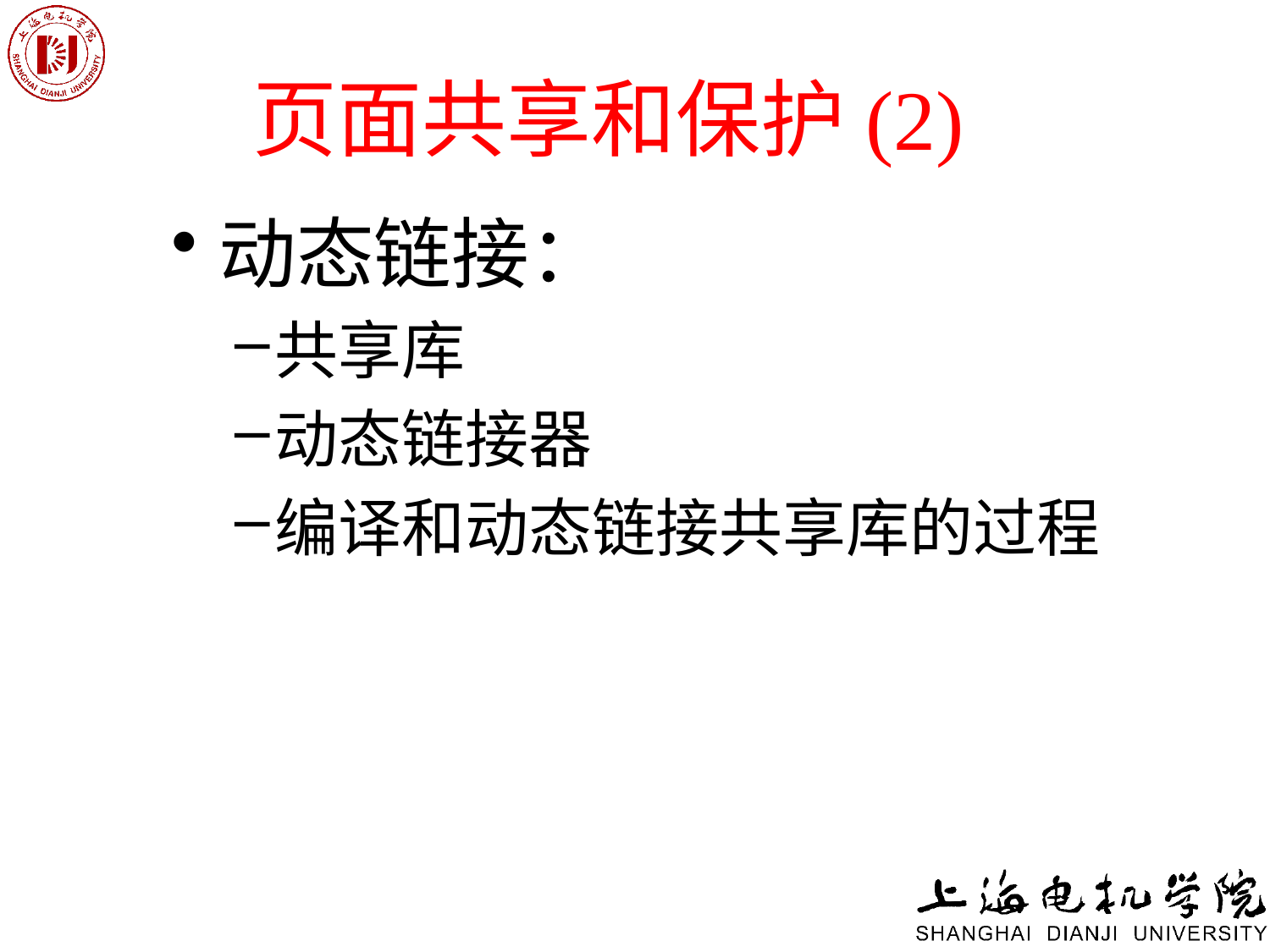

# 页面共享和保护(2)
动态链接：
共享库
动态链接器
编译和动态链接共享库的过程